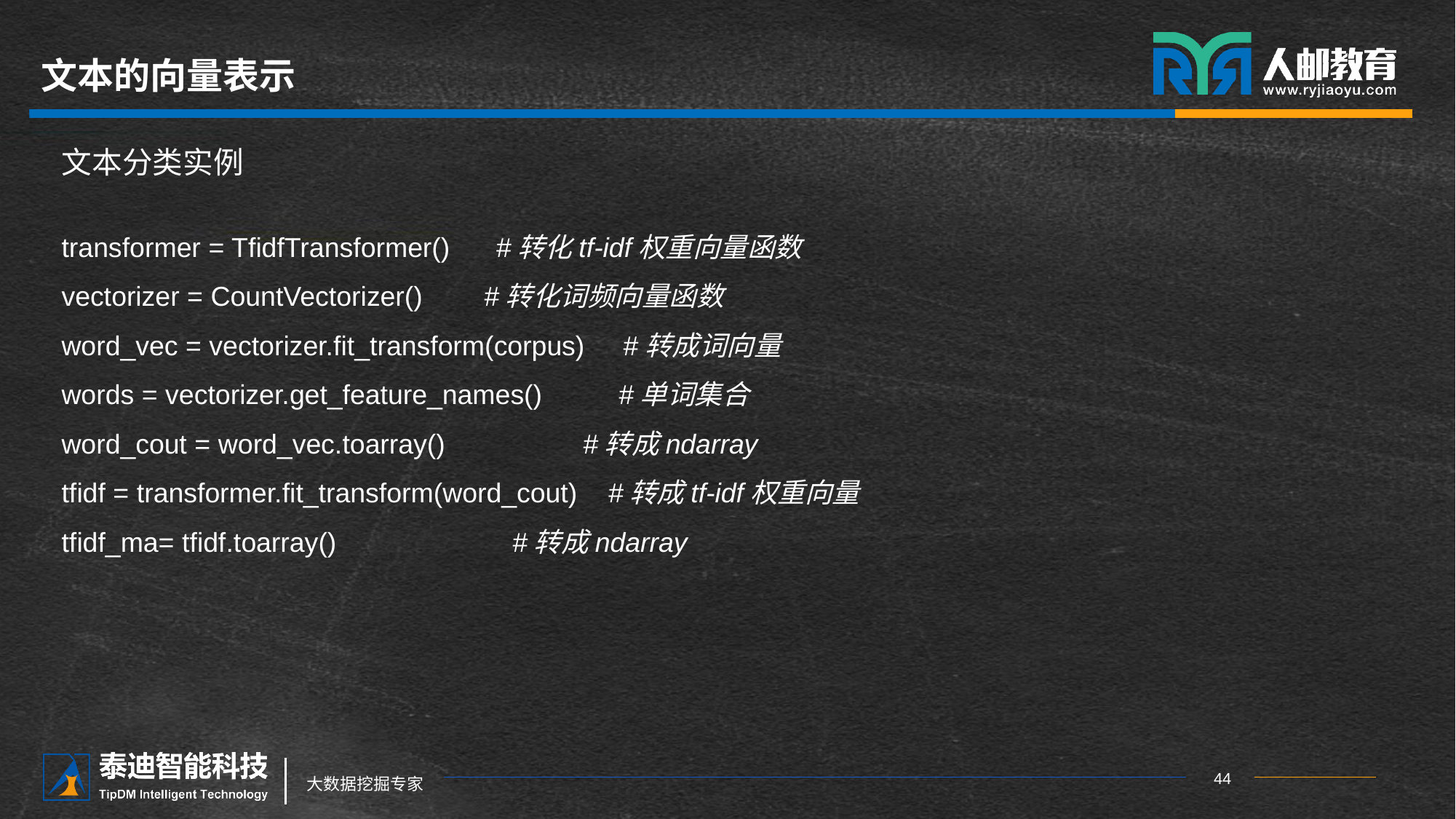

# 文本的向量表示
文本分类实例
transformer = TfidfTransformer()      #转化tf-idf权重向量函数
vectorizer = CountVectorizer()        #转化词频向量函数
word_vec = vectorizer.fit_transform(corpus)     #转成词向量
words = vectorizer.get_feature_names()          #单词集合
word_cout = word_vec.toarray()                  #转成ndarray
tfidf = transformer.fit_transform(word_cout)    #转成tf-idf权重向量
tfidf_ma= tfidf.toarray()                       #转成ndarray